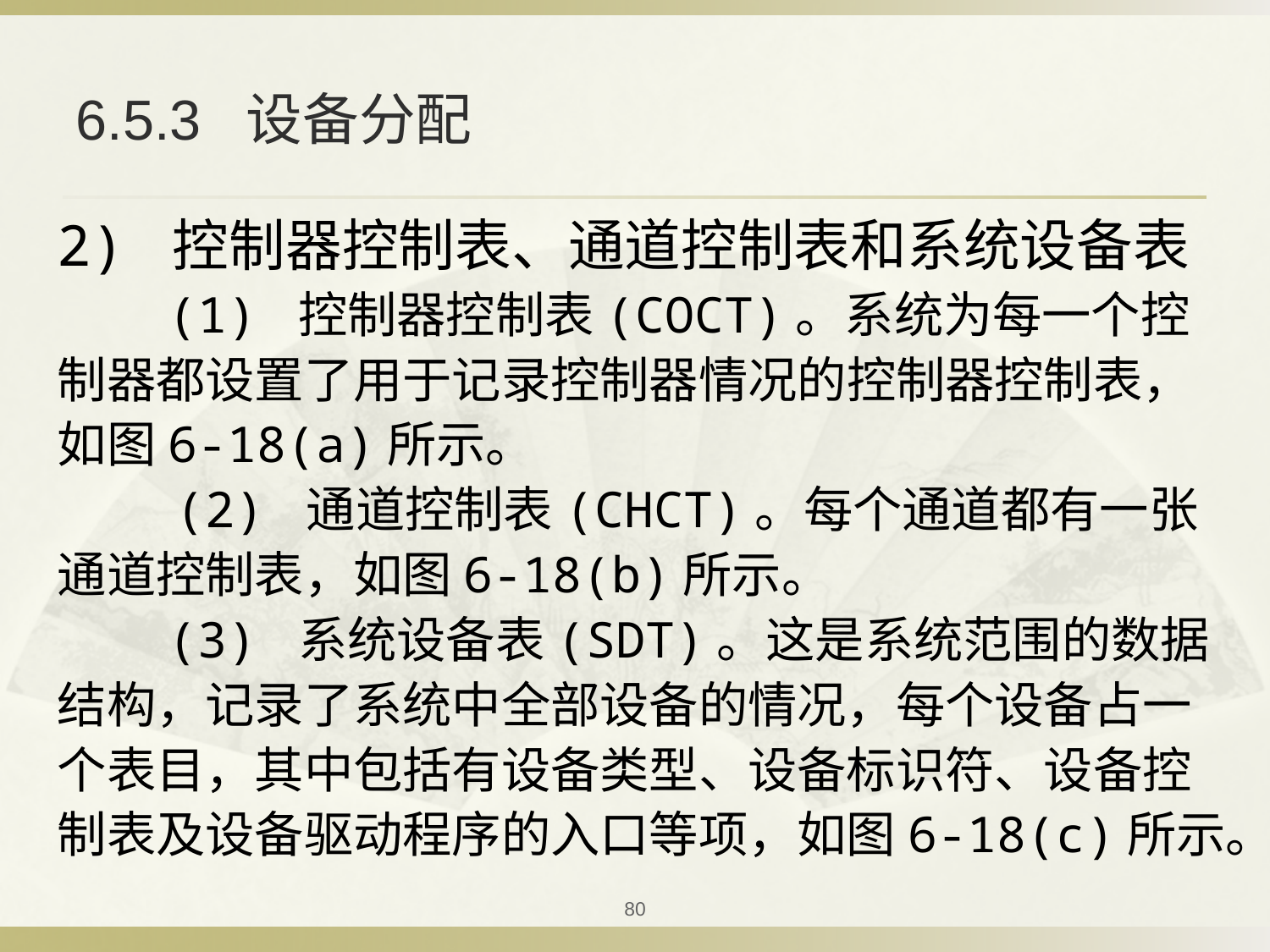

# 6.5.3  设备分配
2) 控制器控制表、通道控制表和系统设备表
　　(1) 控制器控制表(COCT)。系统为每一个控制器都设置了用于记录控制器情况的控制器控制表，如图6-18(a)所示。
    (2) 通道控制表(CHCT)。每个通道都有一张通道控制表，如图6-18(b)所示。
　　(3) 系统设备表(SDT)。这是系统范围的数据结构，记录了系统中全部设备的情况，每个设备占一个表目，其中包括有设备类型、设备标识符、设备控制表及设备驱动程序的入口等项，如图6-18(c)所示。

80